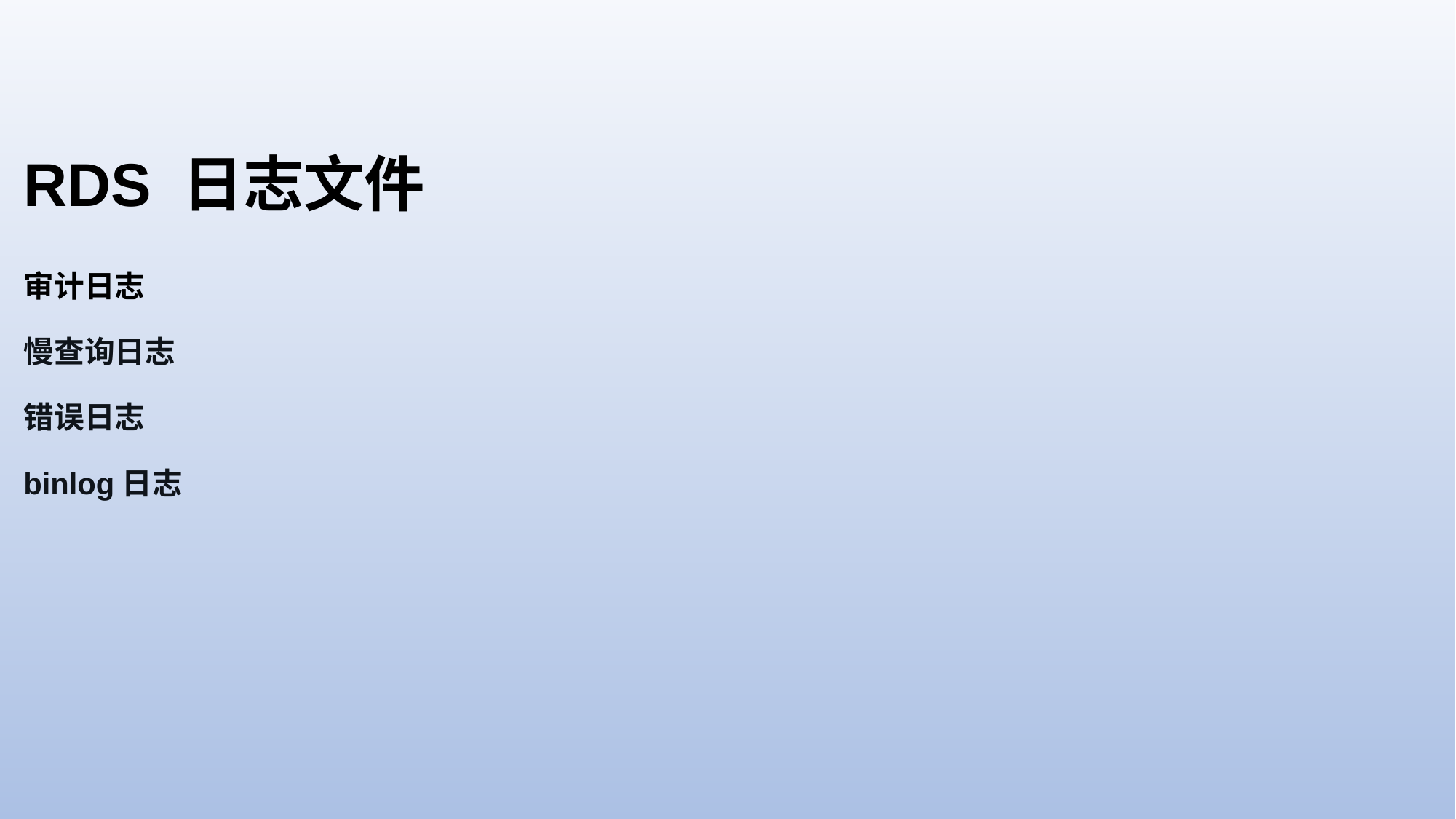

# RDS 日志文件 审计日志 慢查询日志 错误日志 binlog日志